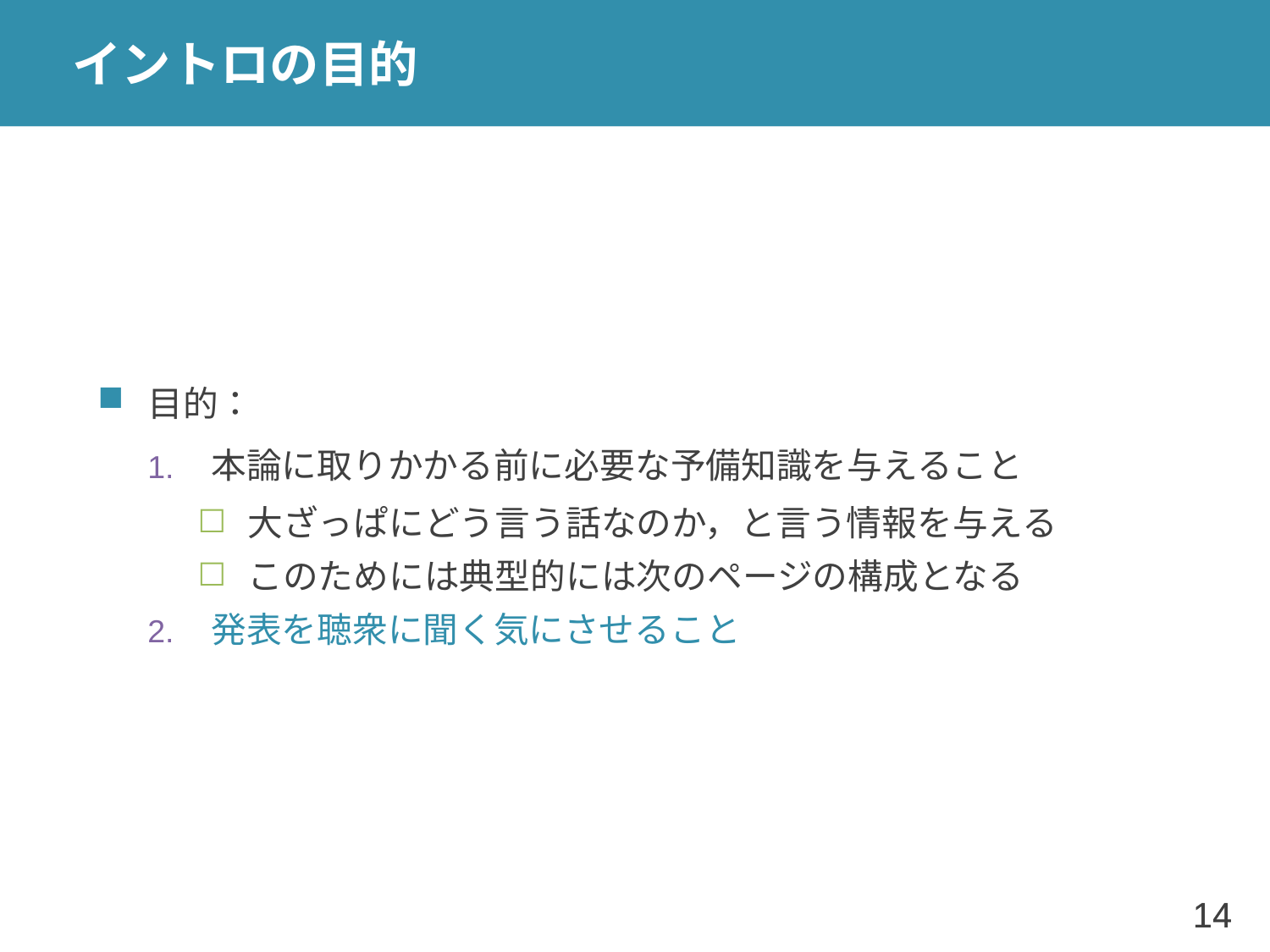

# イントロの目的
目的：
本論に取りかかる前に必要な予備知識を与えること
大ざっぱにどう言う話なのか，と言う情報を与える
このためには典型的には次のページの構成となる
発表を聴衆に聞く気にさせること